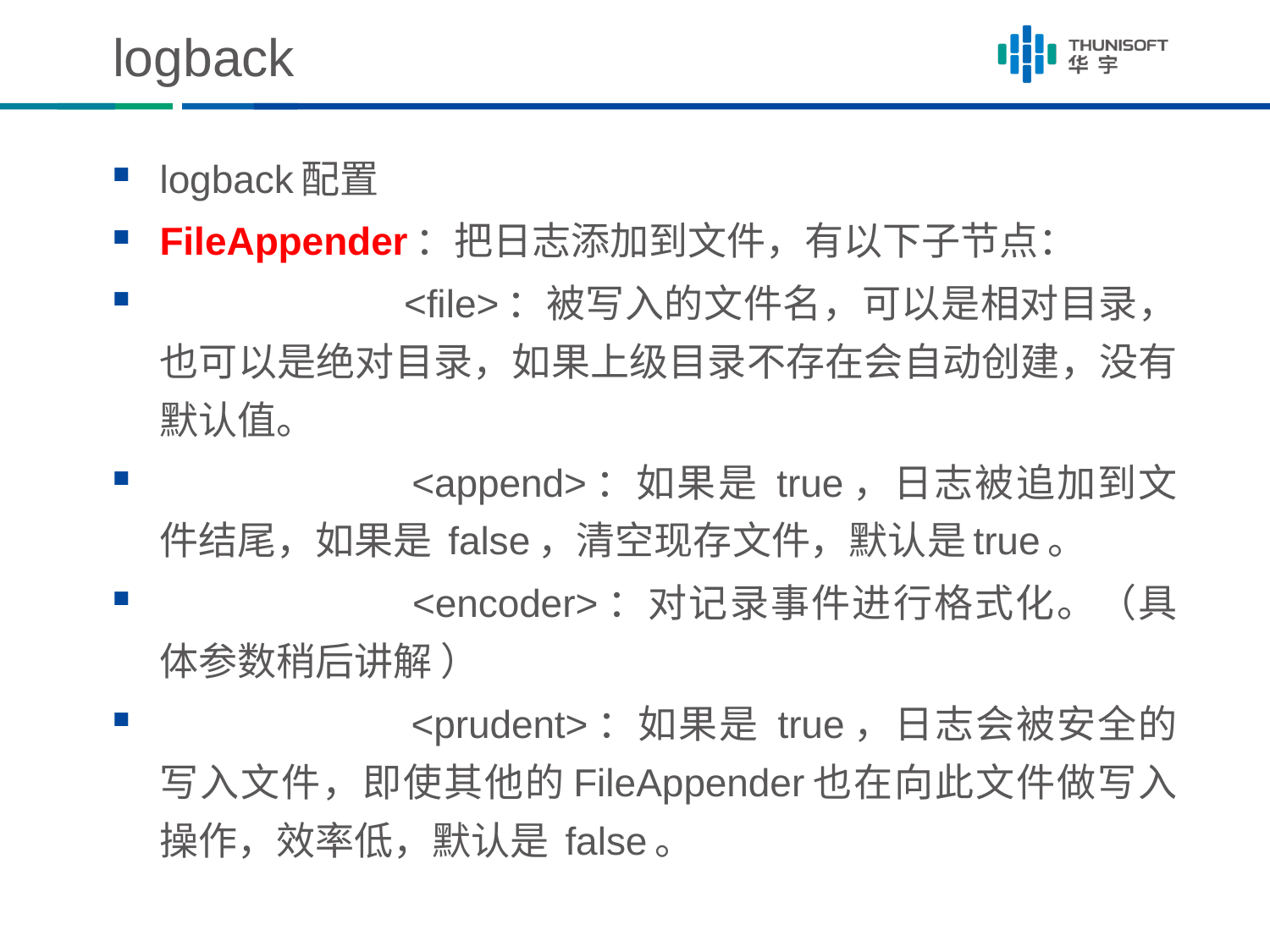

# logback
logback配置
FileAppender：把日志添加到文件，有以下子节点：
　　　　　　<file>：被写入的文件名，可以是相对目录，也可以是绝对目录，如果上级目录不存在会自动创建，没有默认值。
　　　　　　<append>：如果是 true，日志被追加到文件结尾，如果是 false，清空现存文件，默认是true。
　　　　　　<encoder>：对记录事件进行格式化。（具体参数稍后讲解 ）
　　　　　　<prudent>：如果是 true，日志会被安全的写入文件，即使其他的FileAppender也在向此文件做写入操作，效率低，默认是 false。

41